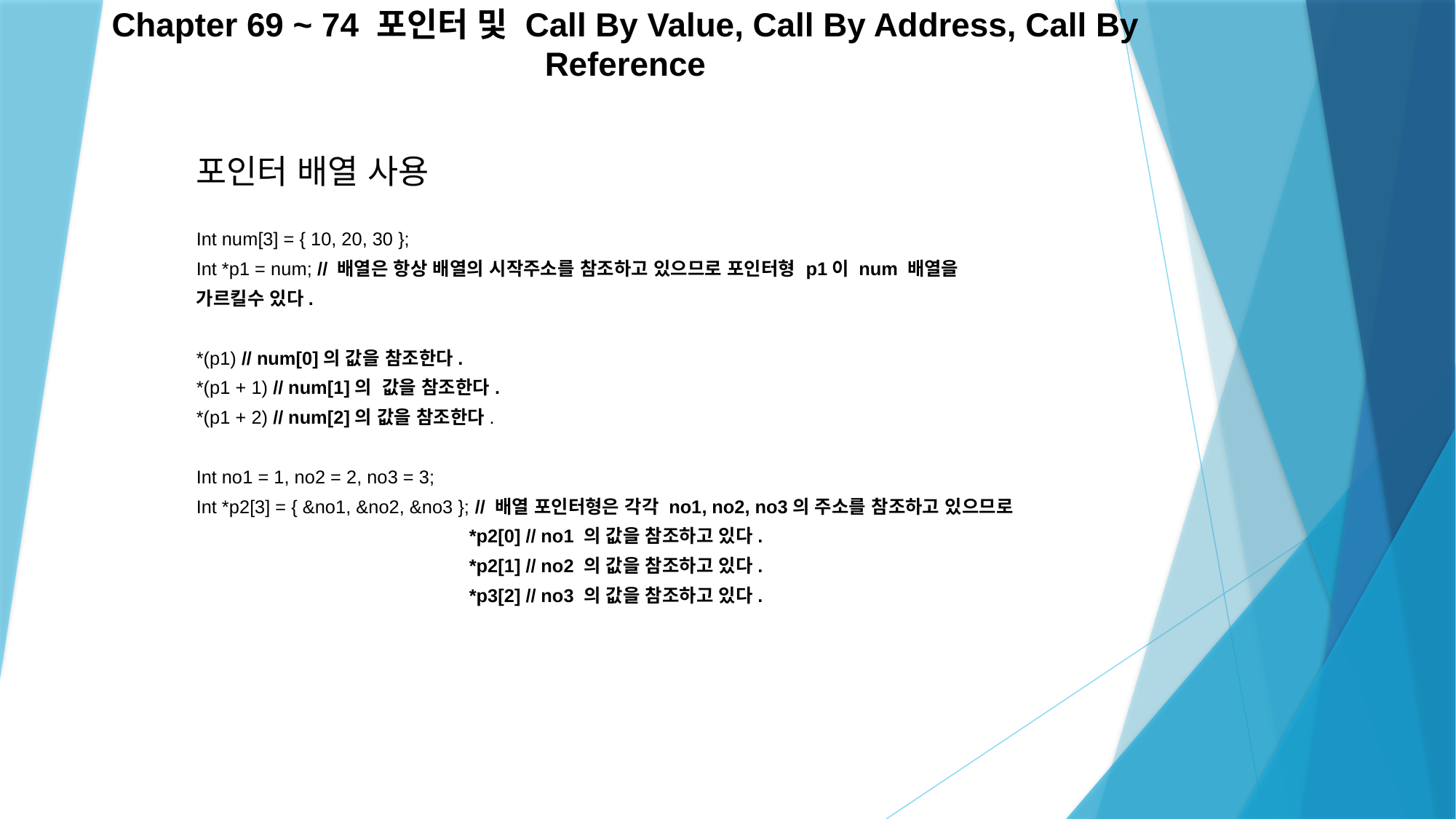

Chapter 69 ~ 74 포인터 및 Call By Value, Call By Address, Call By Reference
포인터 배열 사용

Int num[3] = { 10, 20, 30 };
Int *p1 = num; // 배열은 항상 배열의 시작주소를 참조하고 있으므로 포인터형 p1이 num 배열을 가르킬수 있다.

*(p1) // num[0]의 값을 참조한다.
*(p1 + 1) // num[1]의  값을 참조한다.
*(p1 + 2) // num[2]의 값을 참조한다.

Int no1 = 1, no2 = 2, no3 = 3;
Int *p2[3] = { &no1, &no2, &no3 }; // 배열 포인터형은 각각 no1, no2, no3의 주소를 참조하고 있으므로
*p2[0] // no1 의 값을 참조하고 있다.
*p2[1] // no2 의 값을 참조하고 있다.
*p3[2] // no3 의 값을 참조하고 있다.